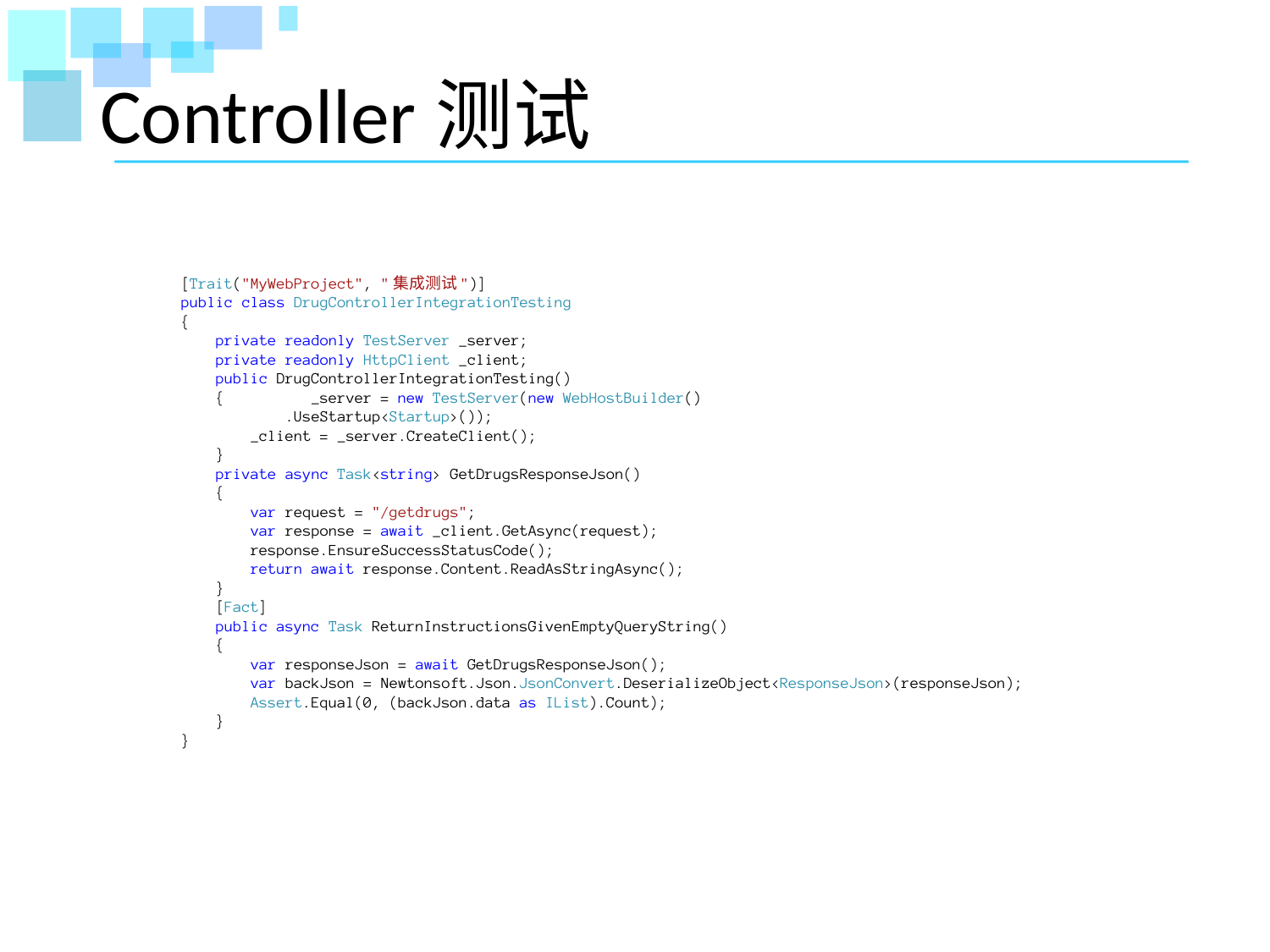

# Controller测试
  [Trait("MyWebProject", "集成测试")]
  public class DrugControllerIntegrationTesting
  {
      private readonly TestServer _server;
      private readonly HttpClient _client;
      public DrugControllerIntegrationTesting()
      {          _server = new TestServer(new WebHostBuilder()
              .UseStartup<Startup>());
          _client = _server.CreateClient();
      }
      private async Task<string> GetDrugsResponseJson()
      {
          var request = "/getdrugs";
          var response = await _client.GetAsync(request);
          response.EnsureSuccessStatusCode();
          return await response.Content.ReadAsStringAsync();
      }
      [Fact]
      public async Task ReturnInstructionsGivenEmptyQueryString()
      {
          var responseJson = await GetDrugsResponseJson();
          var backJson = Newtonsoft.Json.JsonConvert.DeserializeObject<ResponseJson>(responseJson);
          Assert.Equal(0, (backJson.data as IList).Count);
      }
  }